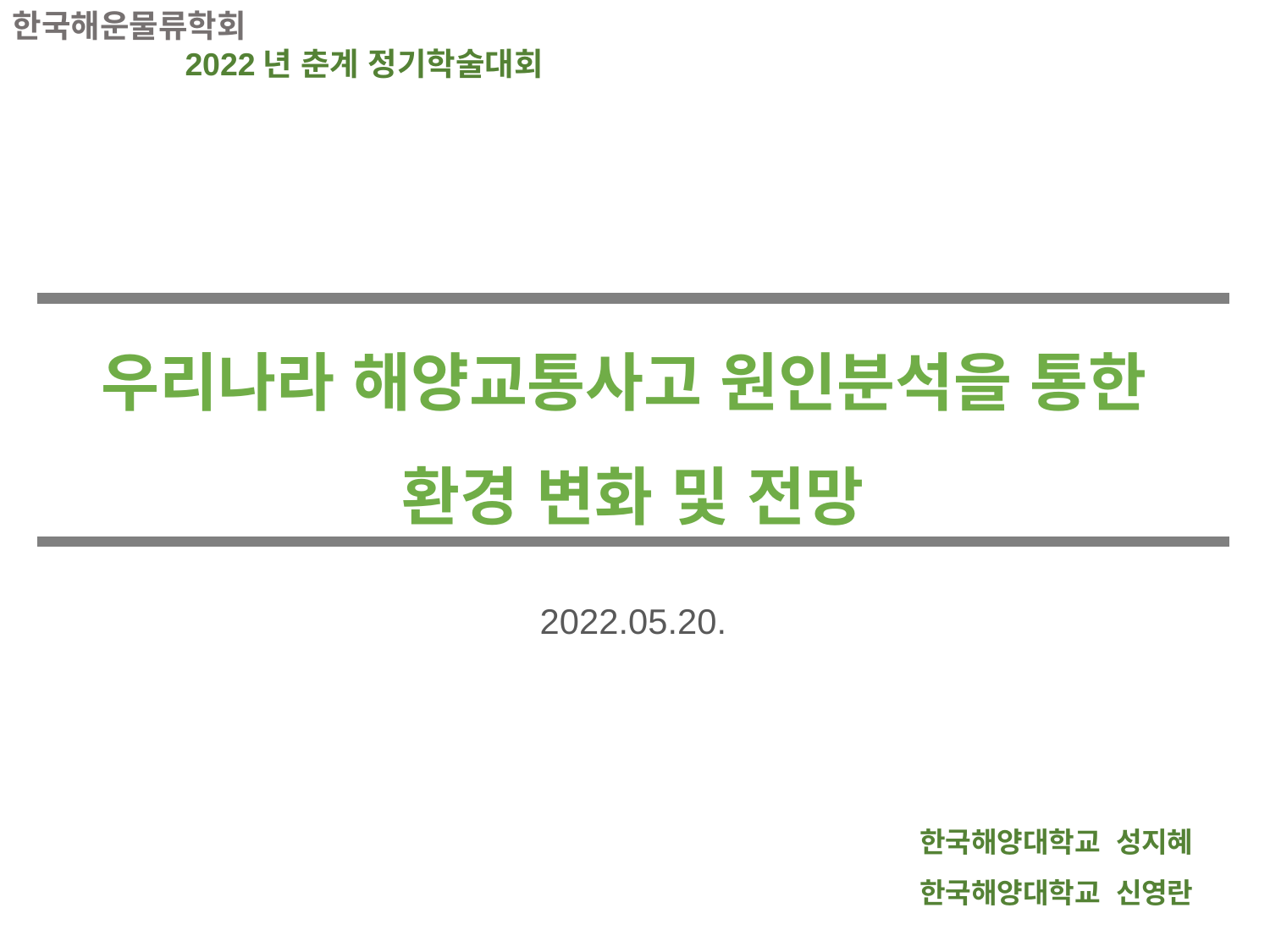

한국해운물류학회
2022년 춘계 정기학술대회
우리나라 해양교통사고 원인분석을 통한
환경 변화 및 전망
2022.05.20.
한국해양대학교  성지혜
한국해양대학교  신영란